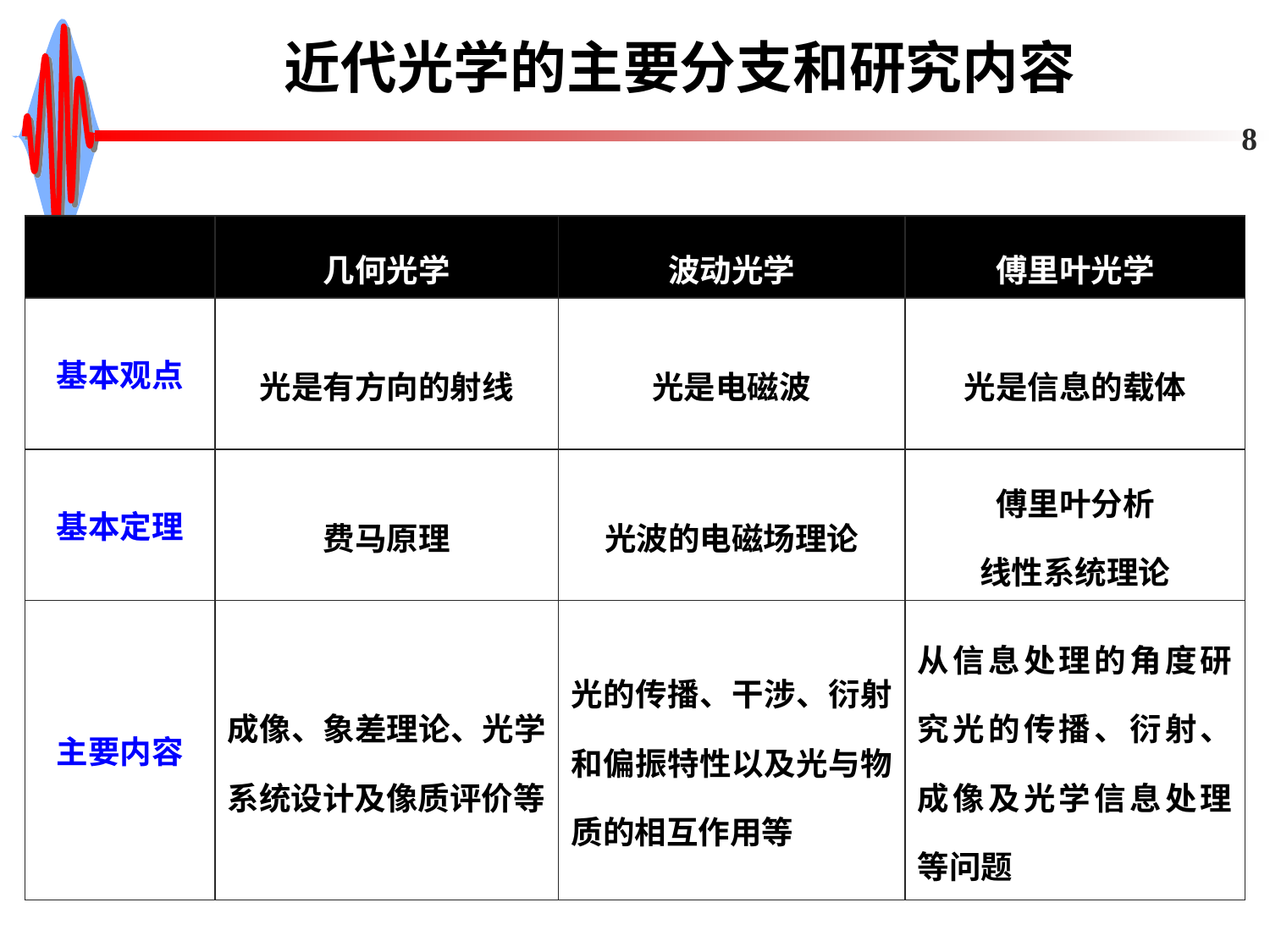

# 近代光学的主要分支和研究内容
8
|  | 几何光学 | 波动光学 | 傅里叶光学 |
| --- | --- | --- | --- |
| 基本观点 | 光是有方向的射线 | 光是电磁波 | 光是信息的载体 |
| 基本定理 | 费马原理 | 光波的电磁场理论 | 傅里叶分析 线性系统理论 |
| 主要内容 | 成像、象差理论、光学系统设计及像质评价等 | 光的传播、干涉、衍射和偏振特性以及光与物质的相互作用等 | 从信息处理的角度研究光的传播、衍射、成像及光学信息处理等问题 |